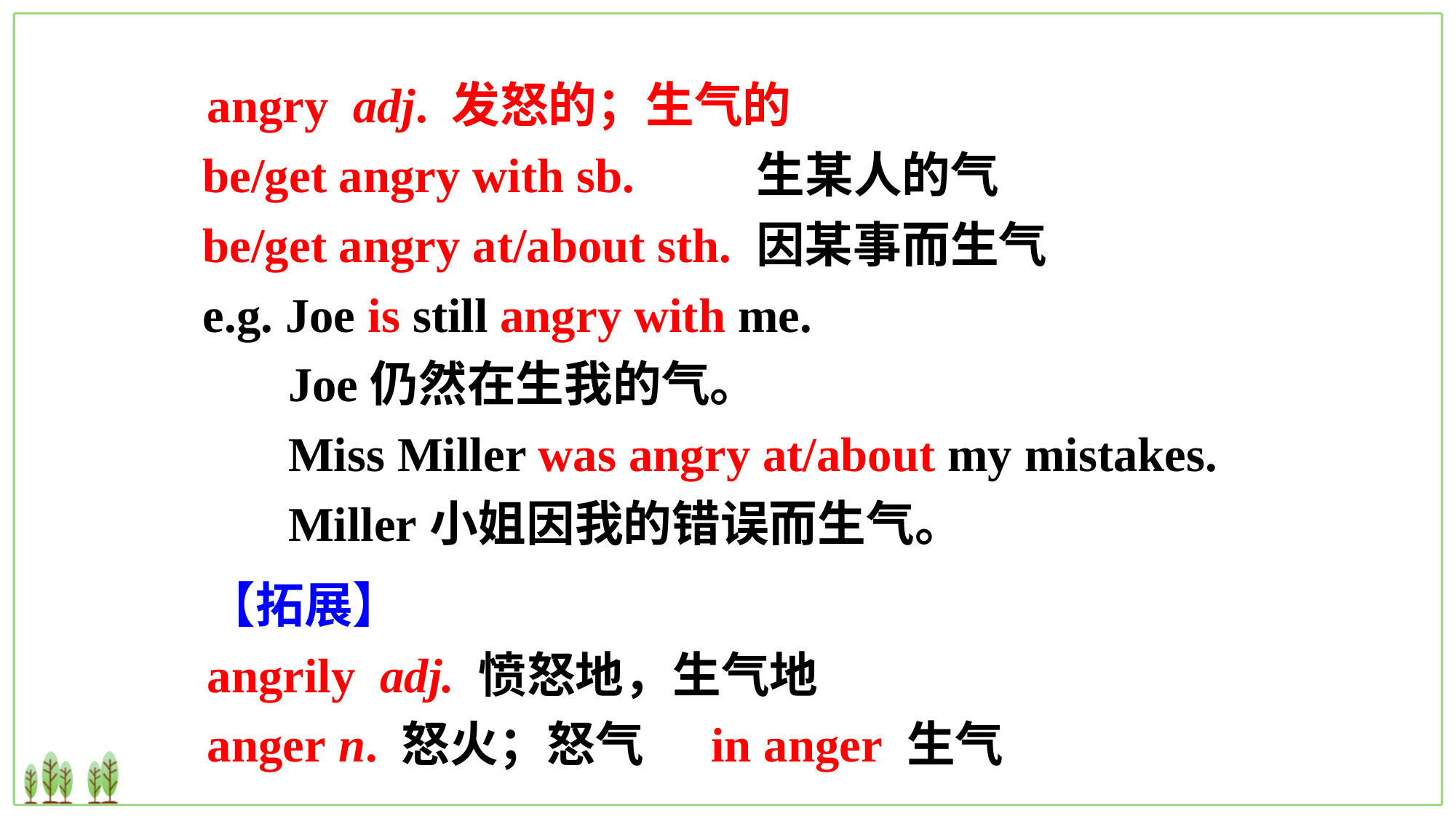

angry  adj. 发怒的；生气的
    be/get angry with sb.         生某人的气
    be/get angry at/about sth. 因某事而生气
    e.g. Joe is still angry with me.
           Joe仍然在生我的气。
           Miss Miller was angry at/about my mistakes.
           Miller小姐因我的错误而生气。
【拓展】
angrily  adj. 愤怒地，生气地
anger n. 怒火；怒气     in anger 生气